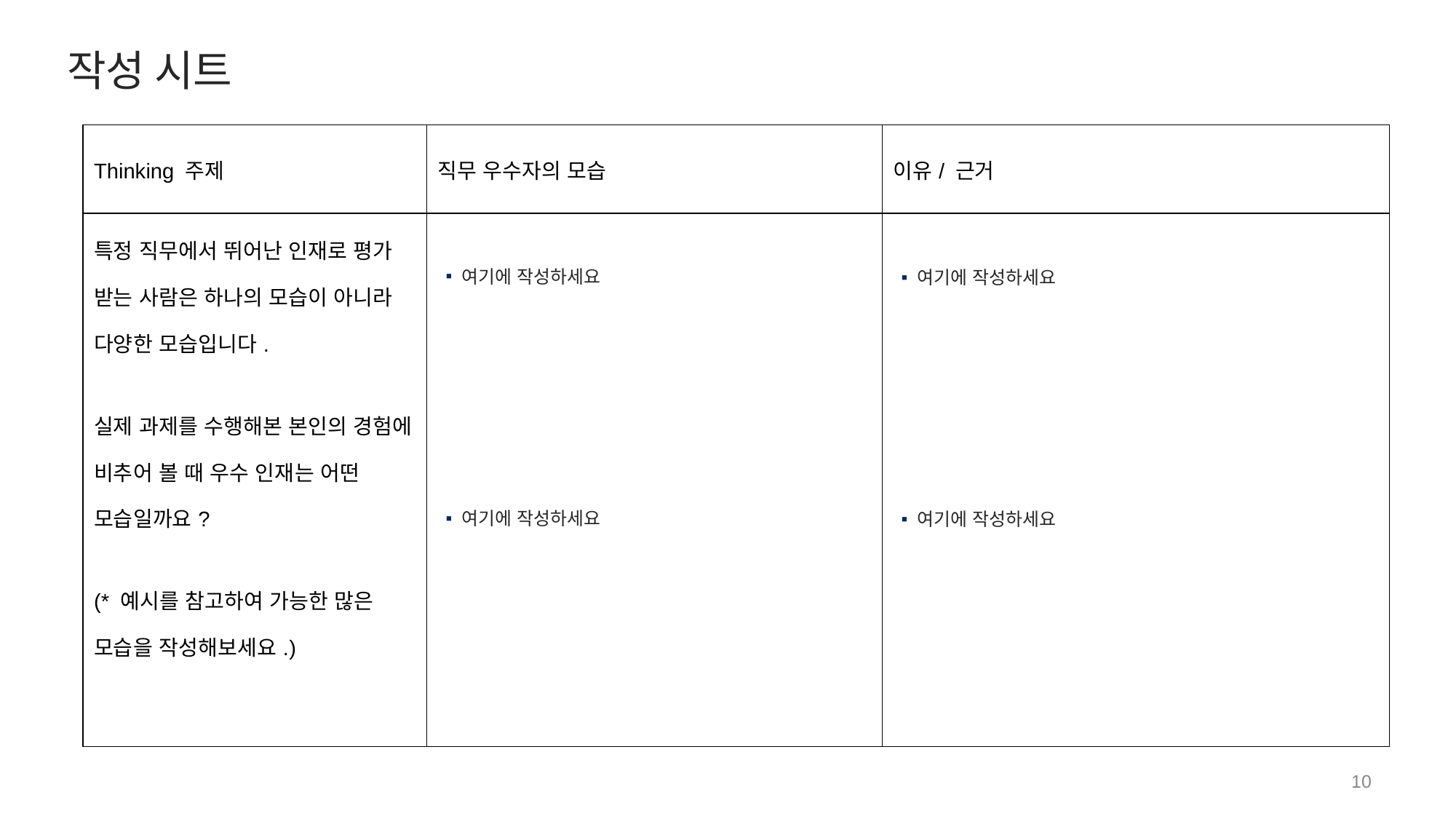

작성 시트
| Thinking 주제 | 직무 우수자의 모습 | 이유/ 근거 |
| --- | --- | --- |
| 특정 직무에서 뛰어난 인재로 평가 받는 사람은 하나의 모습이 아니라 다양한 모습입니다. 실제 과제를 수행해본 본인의 경험에 비추어 볼 때 우수 인재는 어떤 모습일까요? (\* 예시를 참고하여 가능한 많은 모습을 작성해보세요.) |  |  |
여기에 작성하세요
여기에 작성하세요
여기에 작성하세요
여기에 작성하세요
10